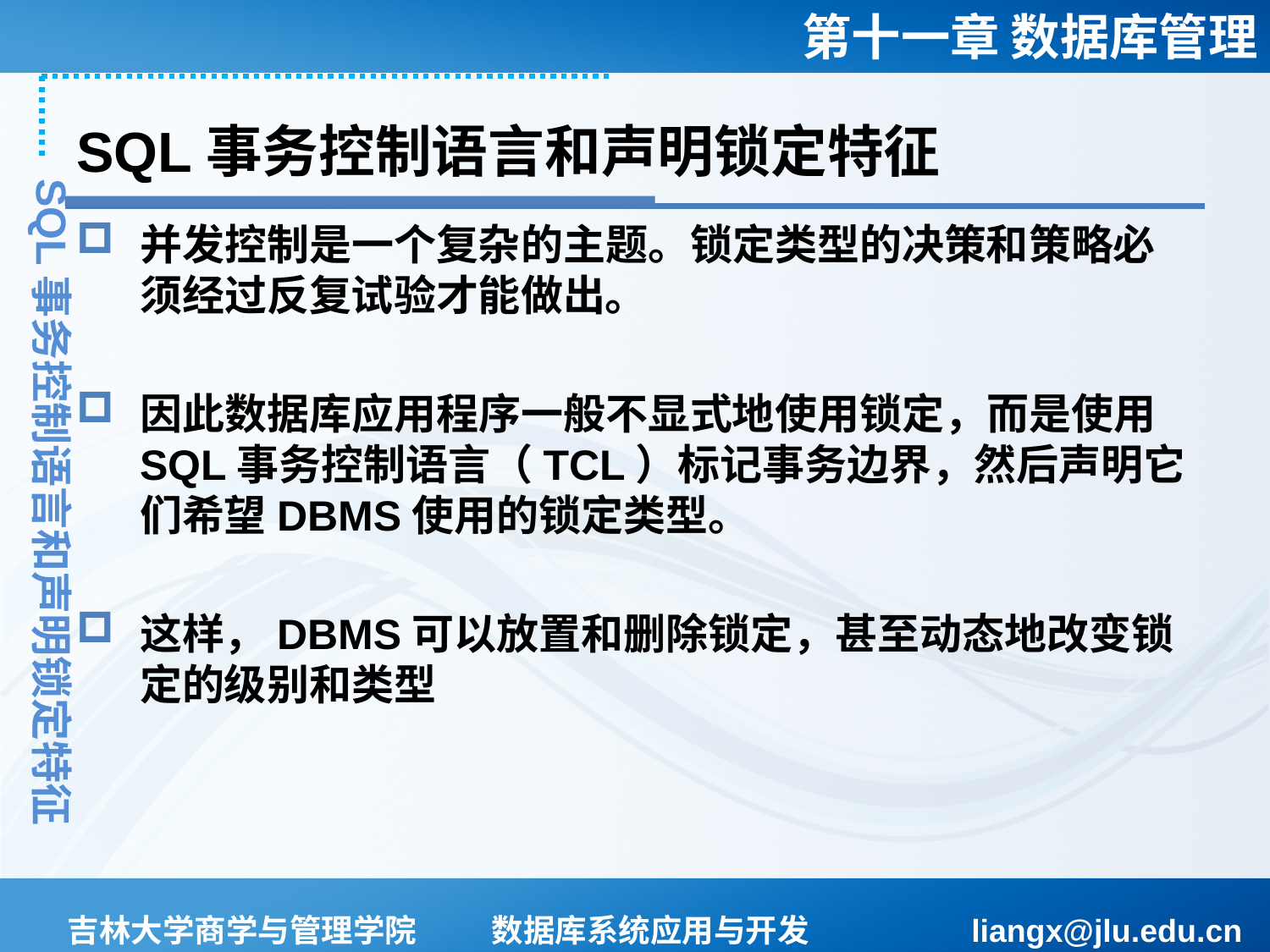

# SQL事务控制语言和声明锁定特征
SQL事务控制语言和声明锁定特征
并发控制是一个复杂的主题。锁定类型的决策和策略必须经过反复试验才能做出。

因此数据库应用程序一般不显式地使用锁定，而是使用SQL事务控制语言（TCL）标记事务边界，然后声明它们希望DBMS使用的锁定类型。

这样，DBMS可以放置和删除锁定，甚至动态地改变锁定的级别和类型